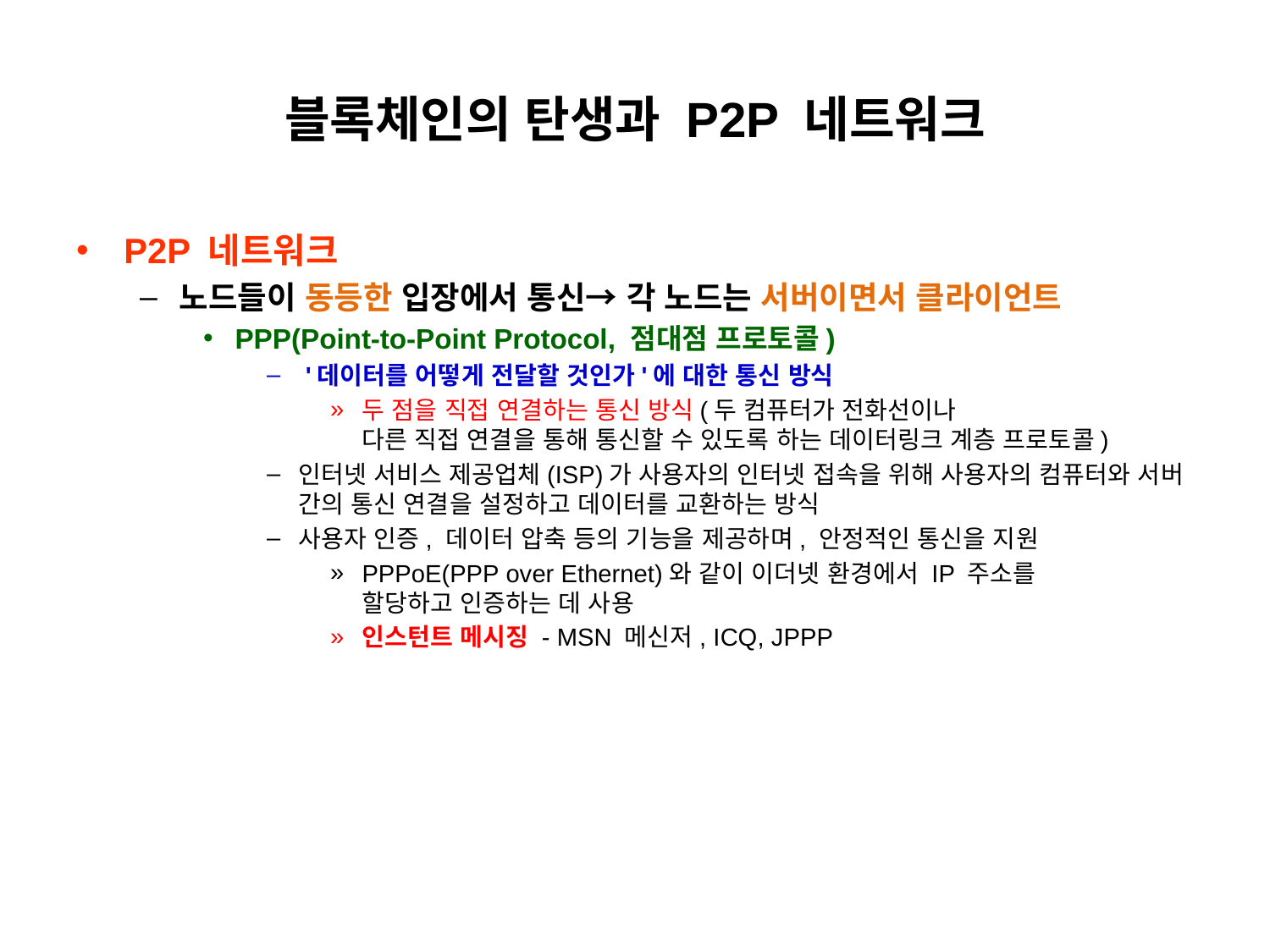

# 블록체인의 탄생과 P2P 네트워크
P2P 네트워크
노드들이 동등한 입장에서 통신→ 각 노드는 서버이면서 클라이언트
PPP(Point-to-Point Protocol, 점대점 프로토콜)
 '데이터를 어떻게 전달할 것인가'에 대한 통신 방식
두 점을 직접 연결하는 통신 방식(두 컴퓨터가 전화선이나
다른 직접 연결을 통해 통신할 수 있도록 하는 데이터링크 계층 프로토콜)
인터넷 서비스 제공업체(ISP)가 사용자의 인터넷 접속을 위해 사용자의 컴퓨터와 서버 간의 통신 연결을 설정하고 데이터를 교환하는 방식
사용자 인증, 데이터 압축 등의 기능을 제공하며, 안정적인 통신을 지원
PPPoE(PPP over Ethernet)와 같이 이더넷 환경에서 IP 주소를
할당하고 인증하는 데 사용
인스턴트 메시징 - MSN 메신저, ICQ, JPPP